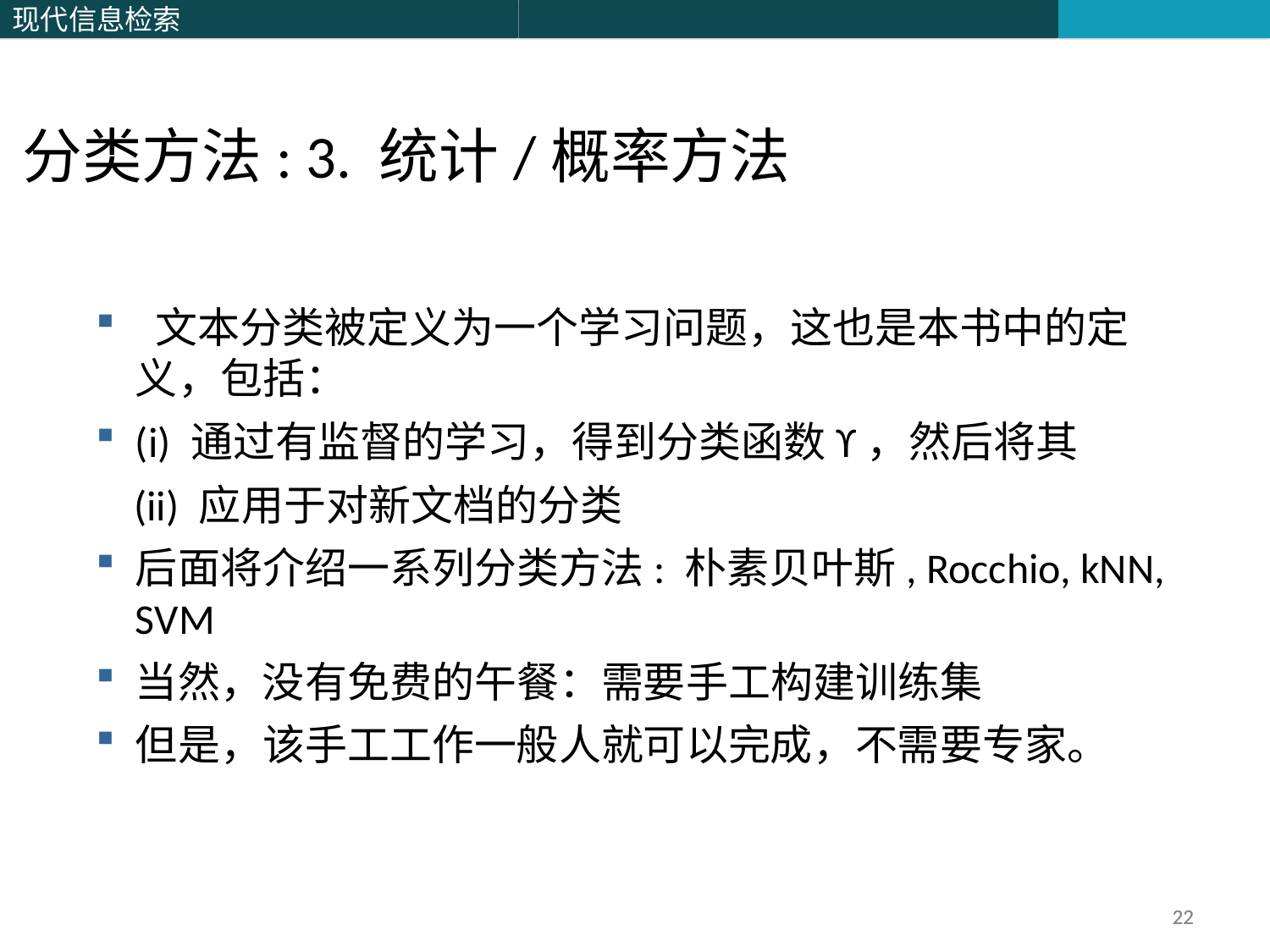

分类方法: 3. 统计/概率方法

 文本分类被定义为一个学习问题，这也是本书中的定义，包括：
(i) 通过有监督的学习，得到分类函数ϒ，然后将其
    (ii) 应用于对新文档的分类
后面将介绍一系列分类方法: 朴素贝叶斯, Rocchio, kNN, SVM
当然，没有免费的午餐：需要手工构建训练集
但是，该手工工作一般人就可以完成，不需要专家。

22
22